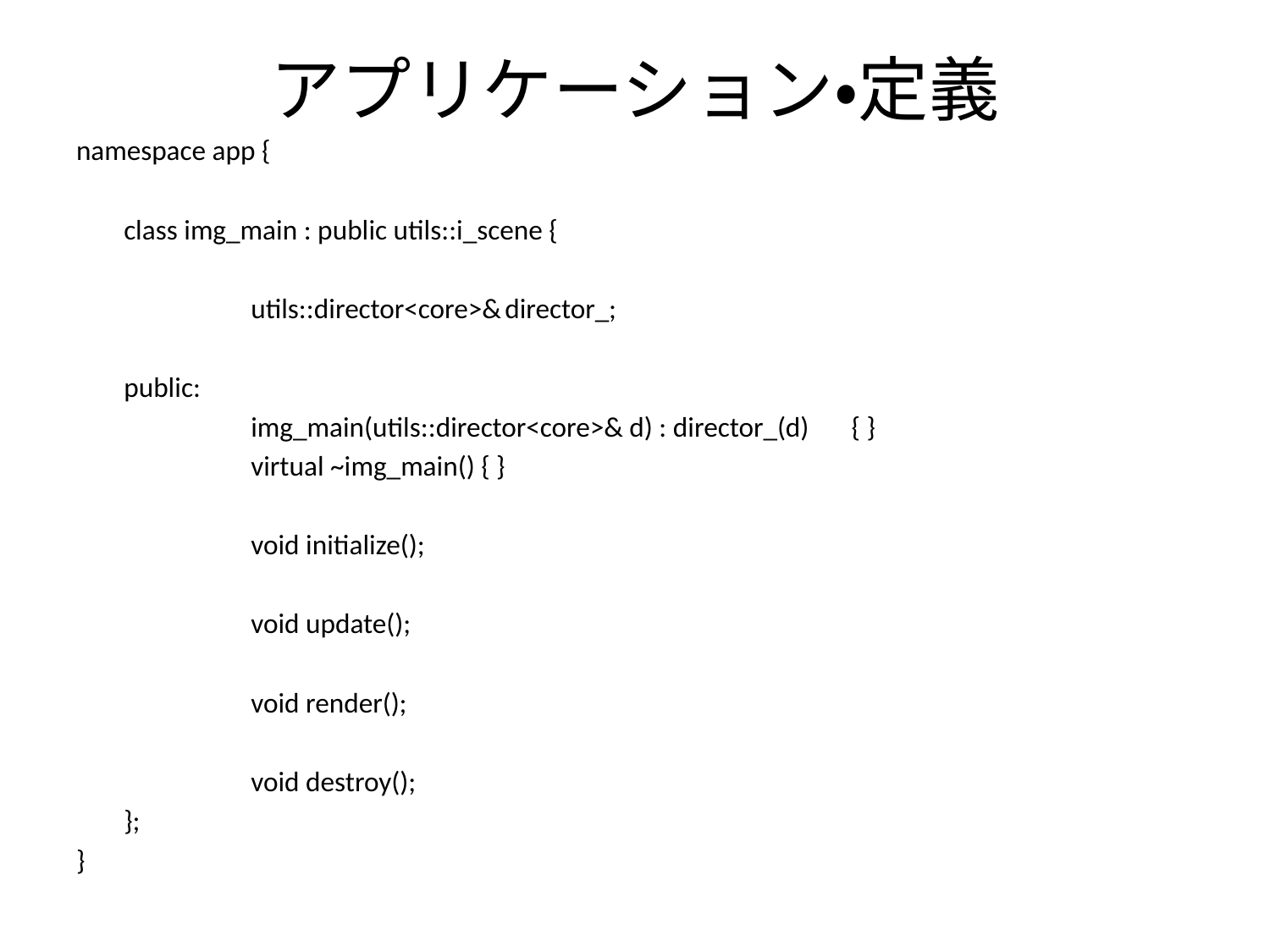

# アプリケーション・定義
namespace app {

	class img_main : public utils::i_scene {

		utils::director<core>&	director_;

	public:
		img_main(utils::director<core>& d) : director_(d)　{ }
		virtual ~img_main() { }

		void initialize();

		void update();

		void render();

		void destroy();
	};
}